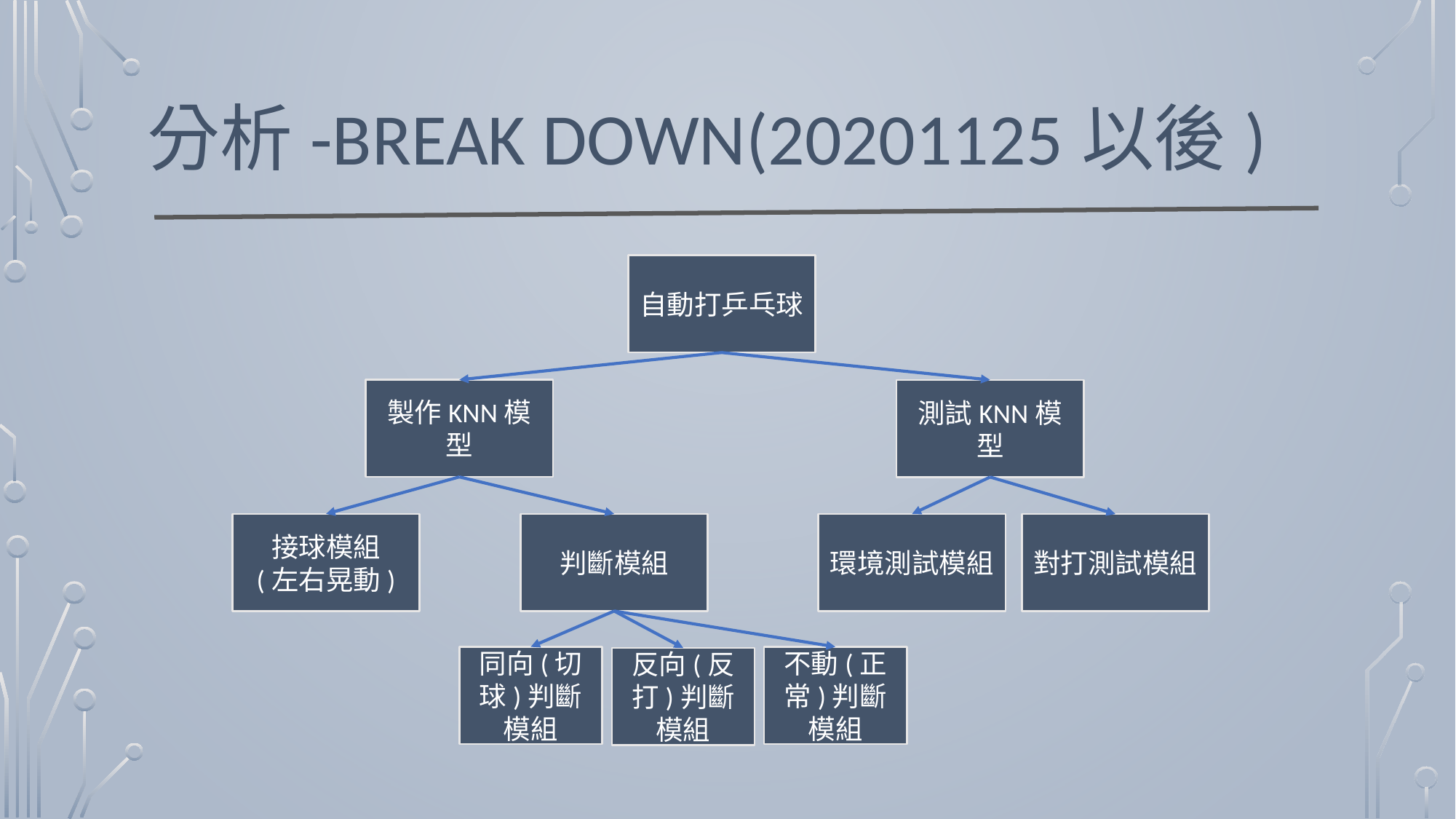

# 分析-Break Down(20201125以後)
自動打乒乓球
製作KNN模型
測試KNN模型
接球模組
(左右晃動)
判斷模組
環境測試模組
對打測試模組
同向(切球)判斷模組
不動(正常)判斷模組
反向(反打)判斷模組